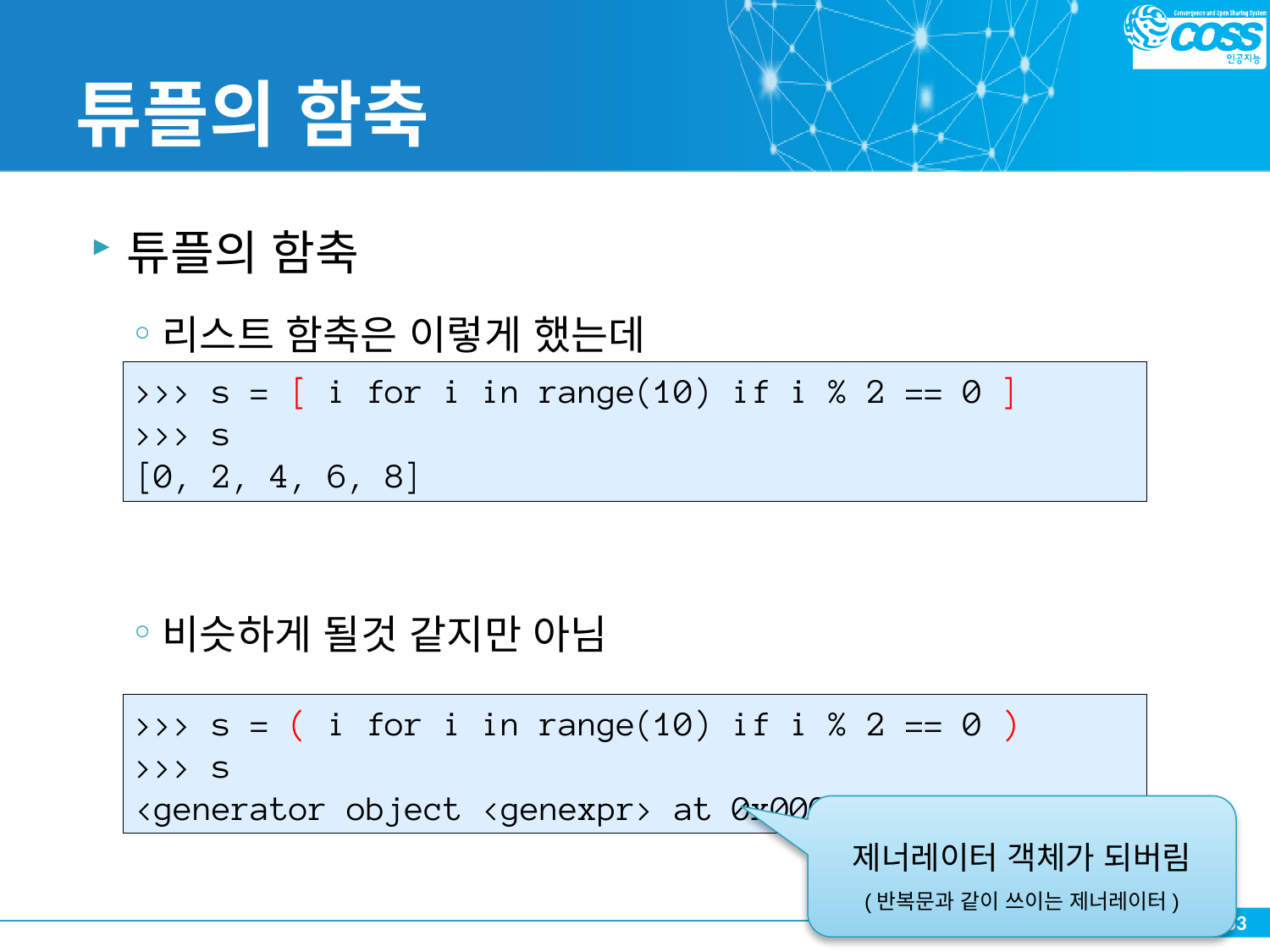

# 튜플의 함축
튜플의 함축
리스트 함축은 이렇게 했는데

비슷하게 될것 같지만 아님
>>> s = [ i for i in range(10) if i % 2 == 0 ]
>>> s
[0, 2, 4, 6, 8]
>>> s = ( i for i in range(10) if i % 2 == 0 )
>>> s
<generator object <genexpr> at 0x00000234AE0D9A10>
제너레이터 객체가 되버림
(반복문과 같이 쓰이는 제너레이터)